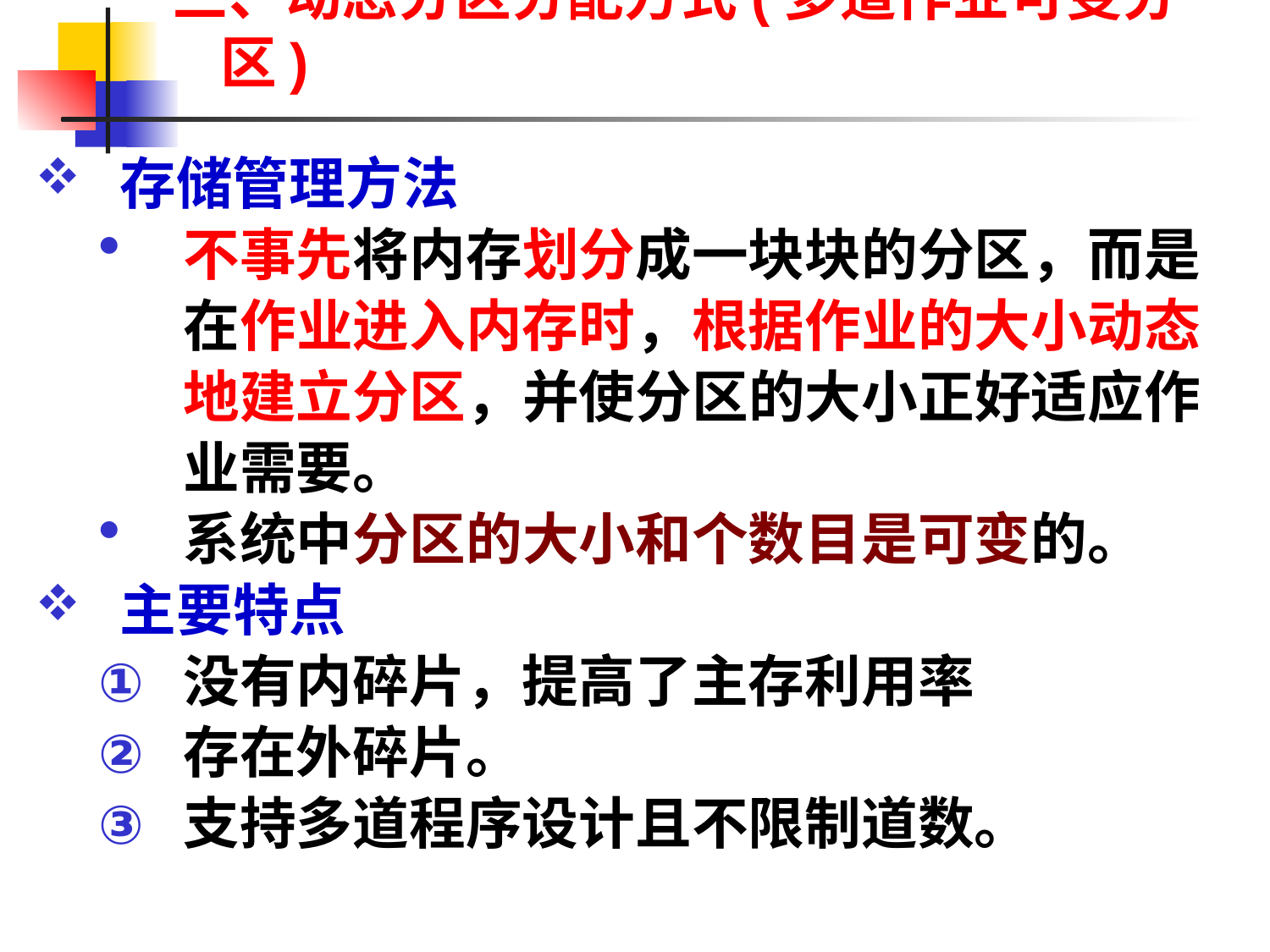

# 三、动态分区分配方式(多道作业可变分区)
存储管理方法
不事先将内存划分成一块块的分区，而是在作业进入内存时，根据作业的大小动态地建立分区，并使分区的大小正好适应作业需要。
系统中分区的大小和个数目是可变的。
主要特点
没有内碎片，提高了主存利用率
存在外碎片。
支持多道程序设计且不限制道数。